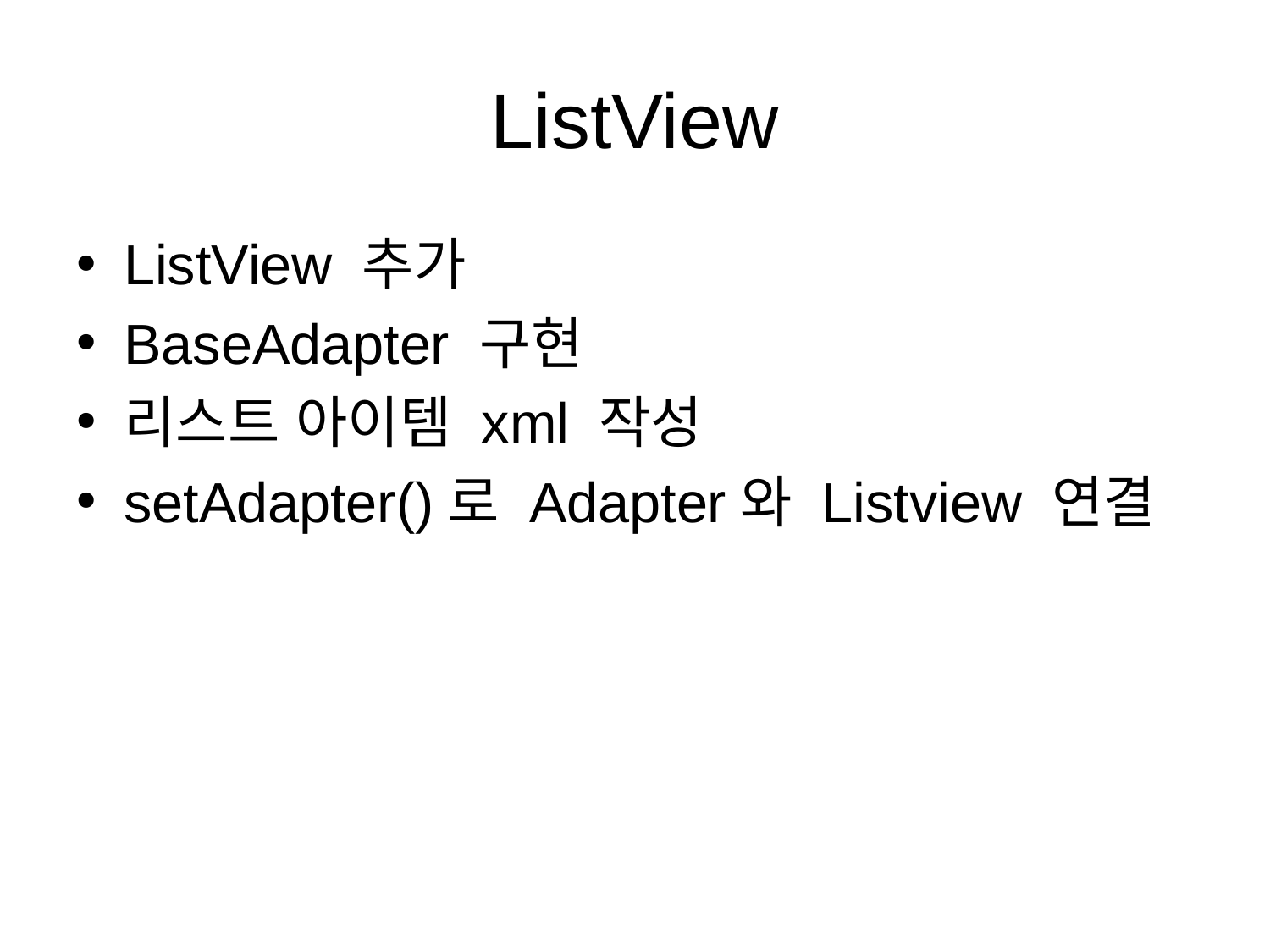

# ListView
ListView 추가
BaseAdapter 구현
리스트 아이템 xml 작성
setAdapter()로 Adapter와 Listview 연결